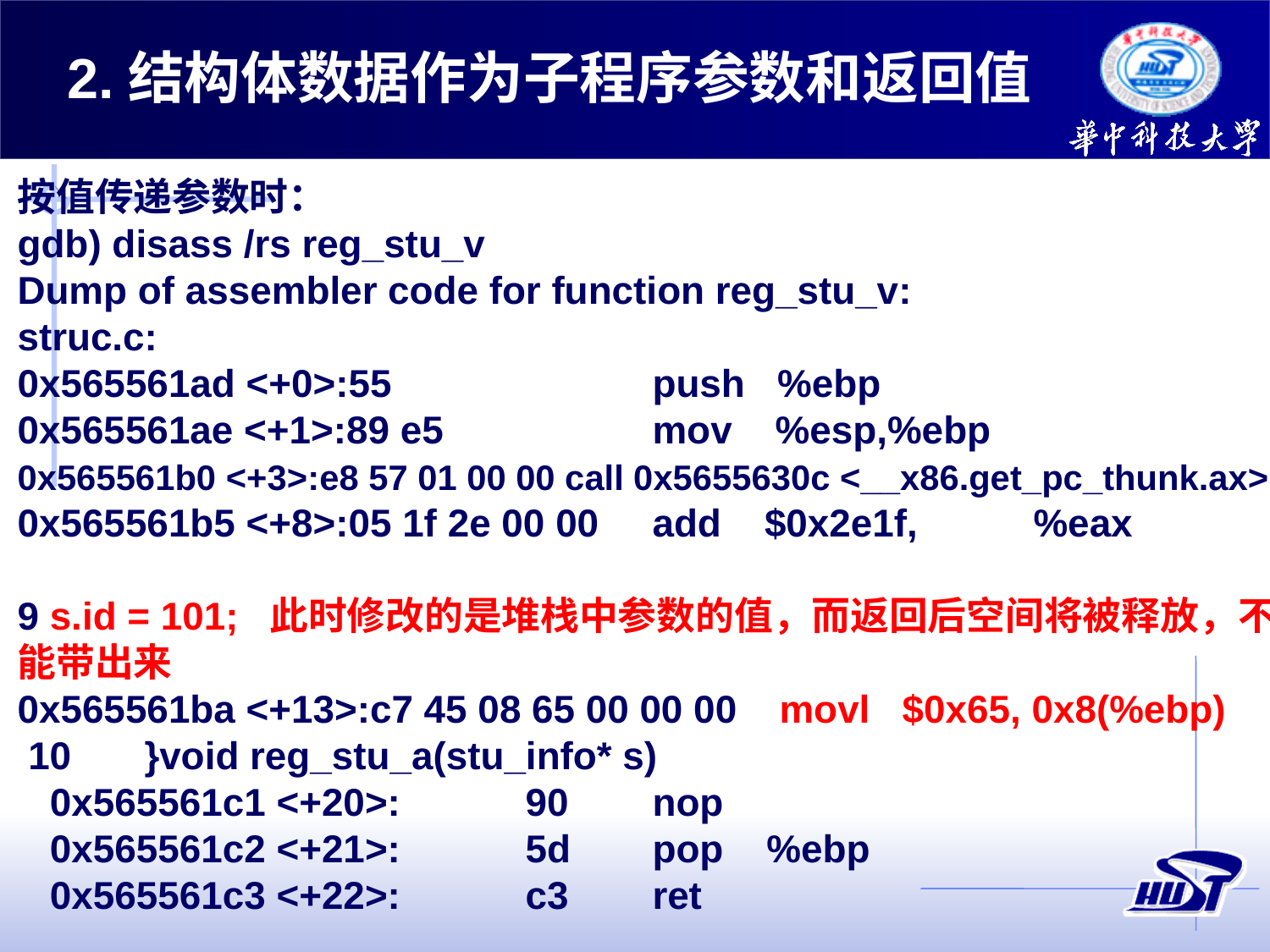

2.结构体数据作为子程序参数和返回值
按值传递参数时：
gdb) disass /rs reg_stu_v
Dump of assembler code for function reg_stu_v:
struc.c:
0x565561ad <+0>:55			push   %ebp
0x565561ae <+1>:89 e5		mov    %esp,%ebp
0x565561b0 <+3>:e8 57 01 00 00 call 0x5655630c <__x86.get_pc_thunk.ax> 0x565561b5 <+8>:05 1f 2e 00 00	add    $0x2e1f,	%eax

9 s.id = 101;  此时修改的是堆栈中参数的值，而返回后空间将被释放，不能带出来
0x565561ba <+13>:c7 45 08 65 00 00 00	movl   $0x65, 0x8(%ebp)
 10	}void reg_stu_a(stu_info* s)
   0x565561c1 <+20>:	90	nop
   0x565561c2 <+21>:	5d	pop    %ebp
   0x565561c3 <+22>:	c3	ret